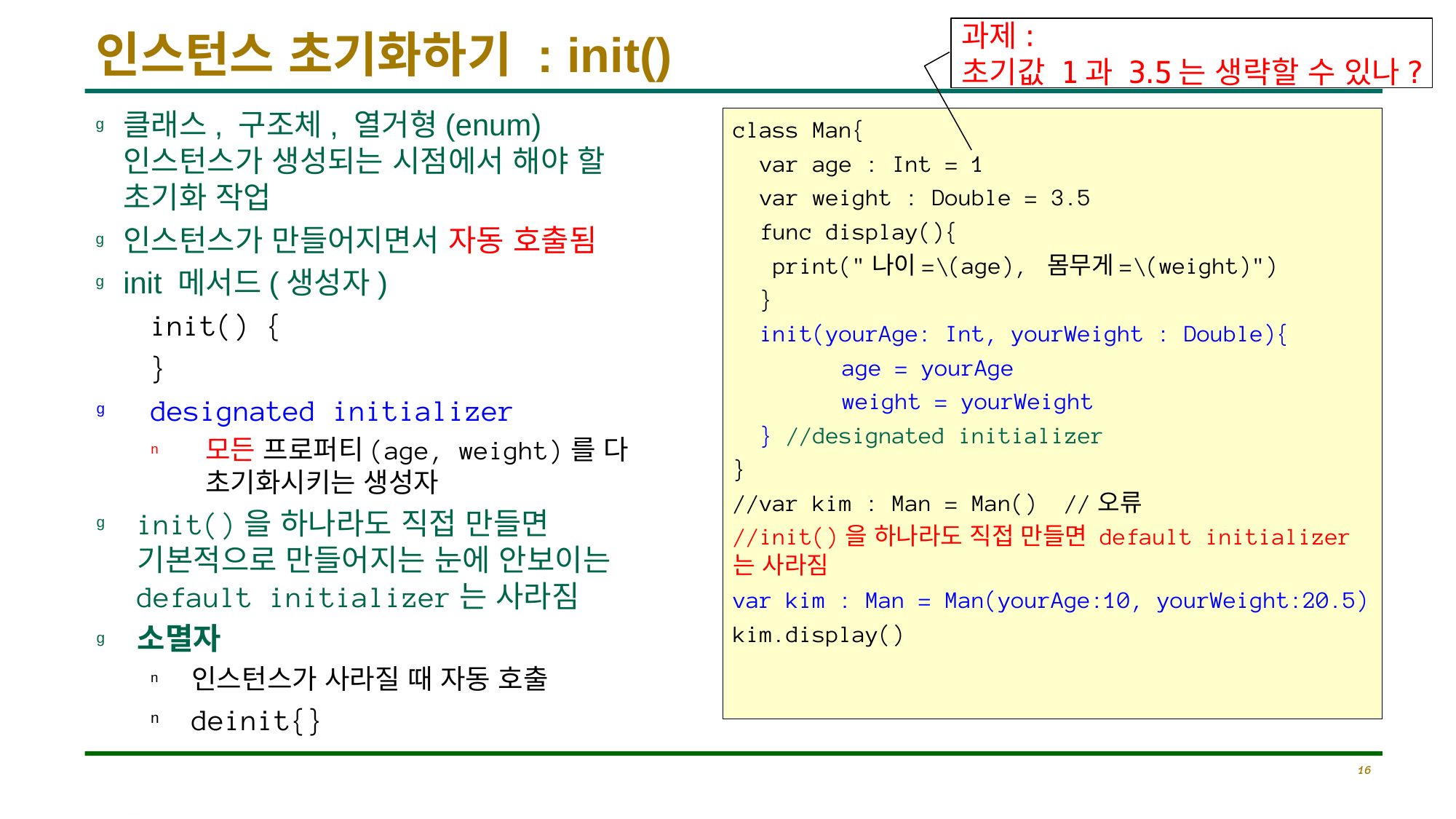

# 인스턴스 초기화하기 : init()
과제:
초기값 1과 3.5는 생략할 수 있나?
클래스, 구조체, 열거형(enum) 인스턴스가 생성되는 시점에서 해야 할 초기화 작업
인스턴스가 만들어지면서 자동 호출됨
init 메서드(생성자)
init() {
}
designated initializer
모든 프로퍼티(age, weight)를 다 초기화시키는 생성자
init()을 하나라도 직접 만들면 기본적으로 만들어지는 눈에 안보이는 default initializer는 사라짐
소멸자
인스턴스가 사라질 때 자동 호출
deinit{}

class Man{
  var age : Int = 1
  var weight : Double = 3.5
  func display(){
   print("나이=\(age), 몸무게=\(weight)")
  }
  init(yourAge: Int, yourWeight : Double){
	age = yourAge
	weight = yourWeight
  } //designated initializer
}
//var kim : Man = Man()  //오류
//init()을 하나라도 직접 만들면 default initializer는 사라짐
var kim : Man = Man(yourAge:10, yourWeight:20.5)
kim.display()